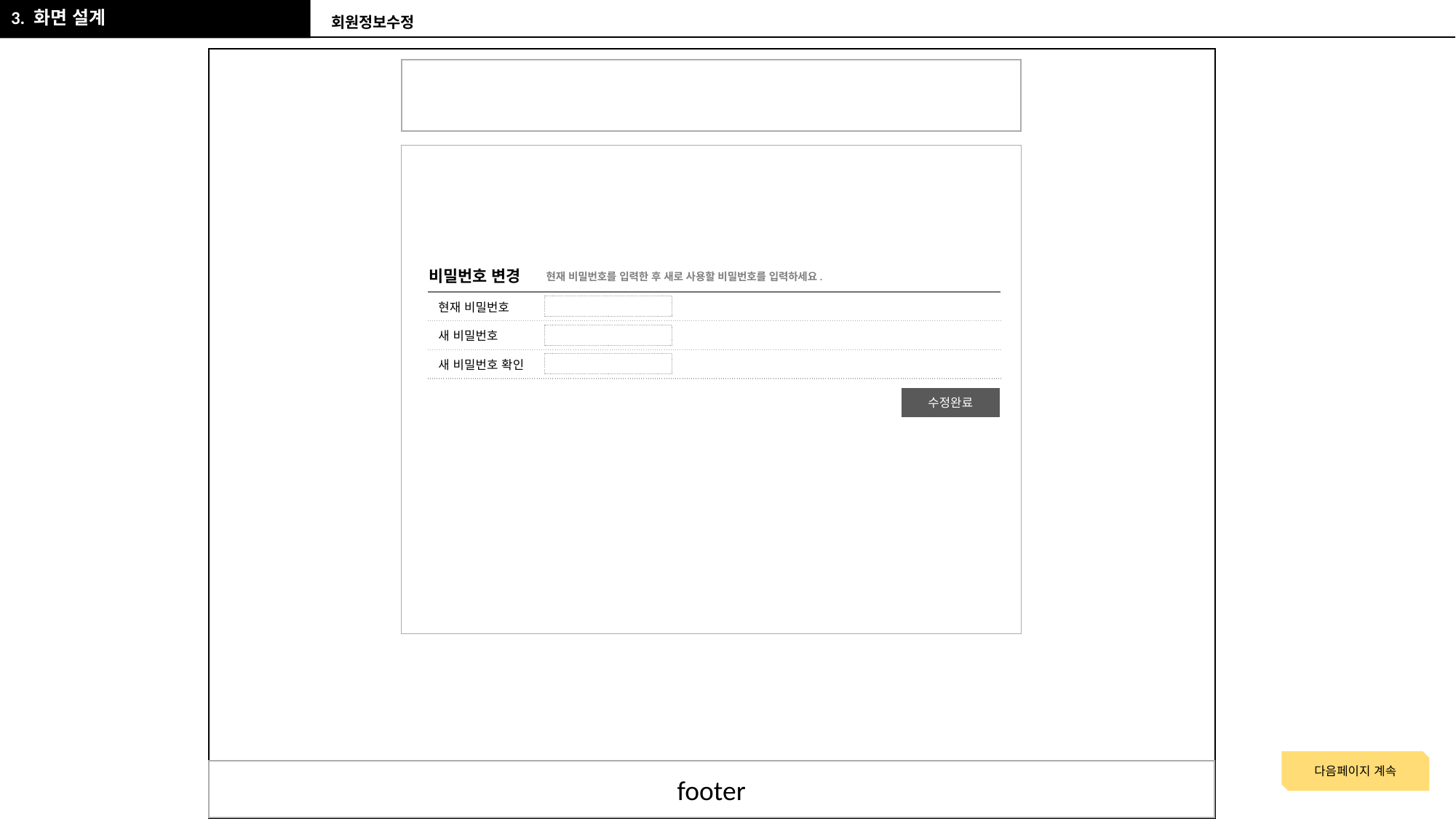

3. 화면 설계
회원정보수정

비밀번호 변경
현재 비밀번호를 입력한 후 새로 사용할 비밀번호를 입력하세요.
| 현재 비밀번호 |
| --- |
| 새 비밀번호 |
| 새 비밀번호 확인 |
|  |

수정완료
다음페이지 계속
footer